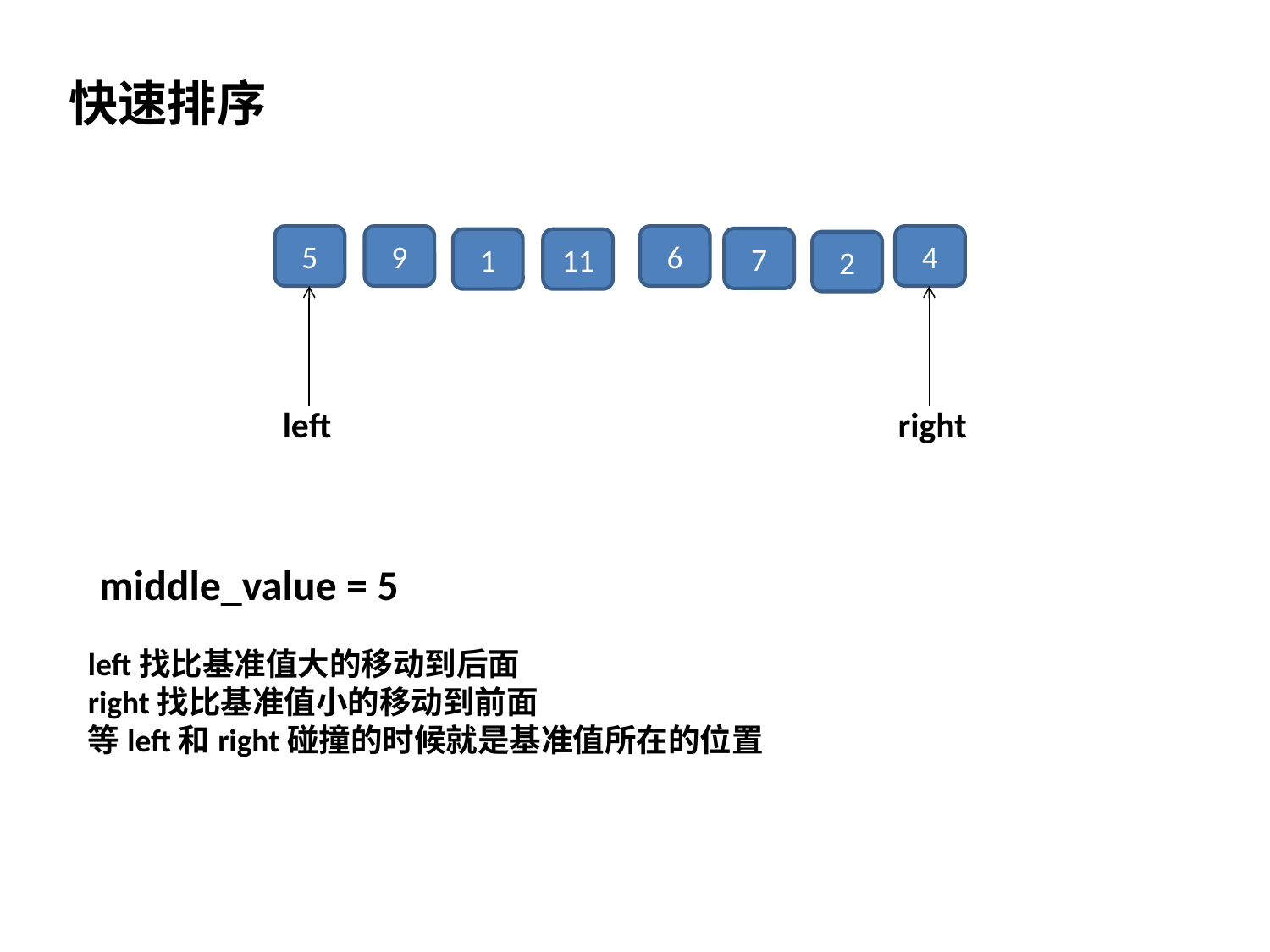

快速排序
9
4
5
6
7
1
11
2
left
right
middle_value = 5
left找比基准值大的移动到后面
right找比基准值小的移动到前面
等left和right碰撞的时候就是基准值所在的位置